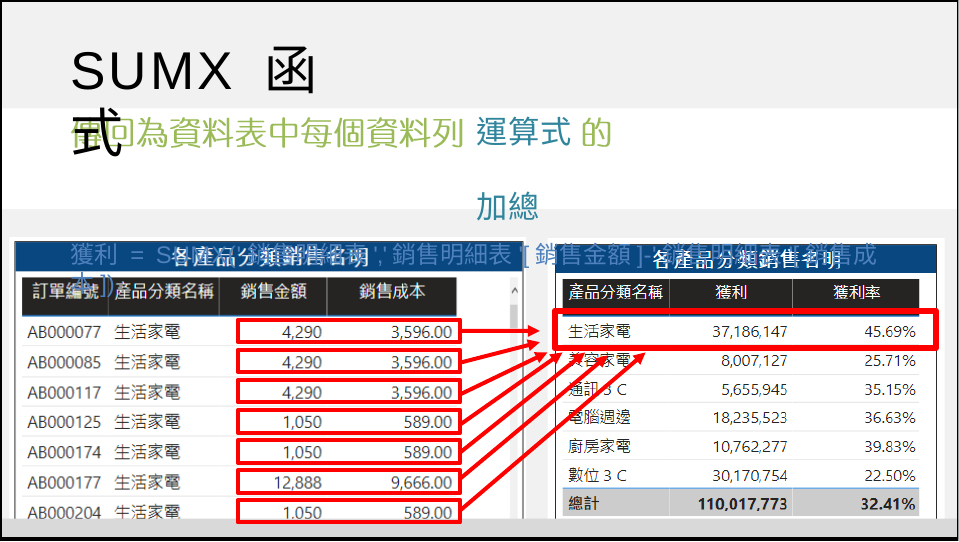

# SUMX 函式
運算式	加總
獲利 = SUMX('銷售明細表','銷售明細表'[銷售金額]-'銷售明細表'[銷售成本])